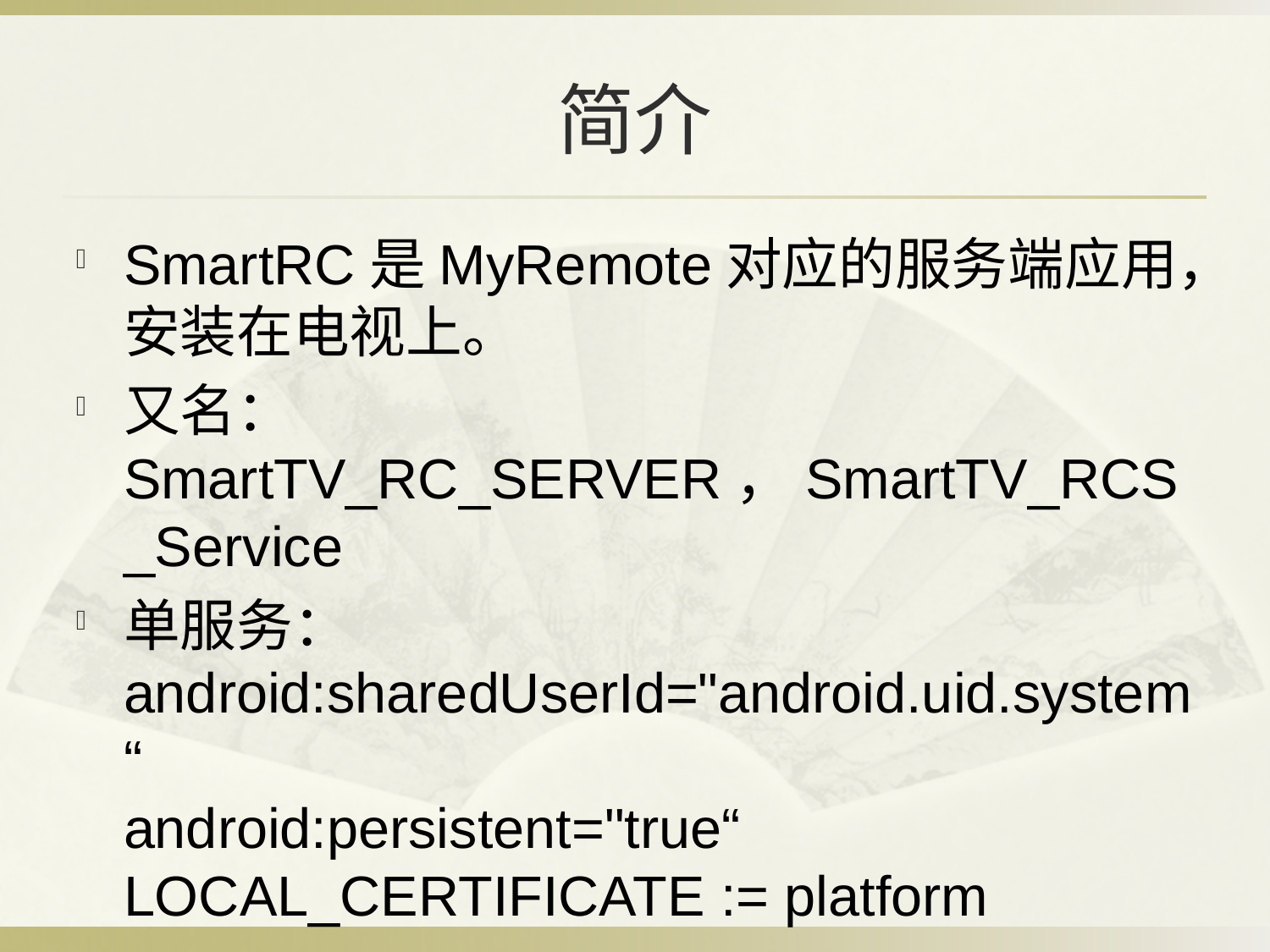

# 简介
SmartRC是MyRemote对应的服务端应用，安装在电视上。
又名：
SmartTV_RC_SERVER，SmartTV_RCS_Service
单服务：
android:sharedUserId="android.uid.system“
android:persistent="true“
LOCAL_CERTIFICATE := platform